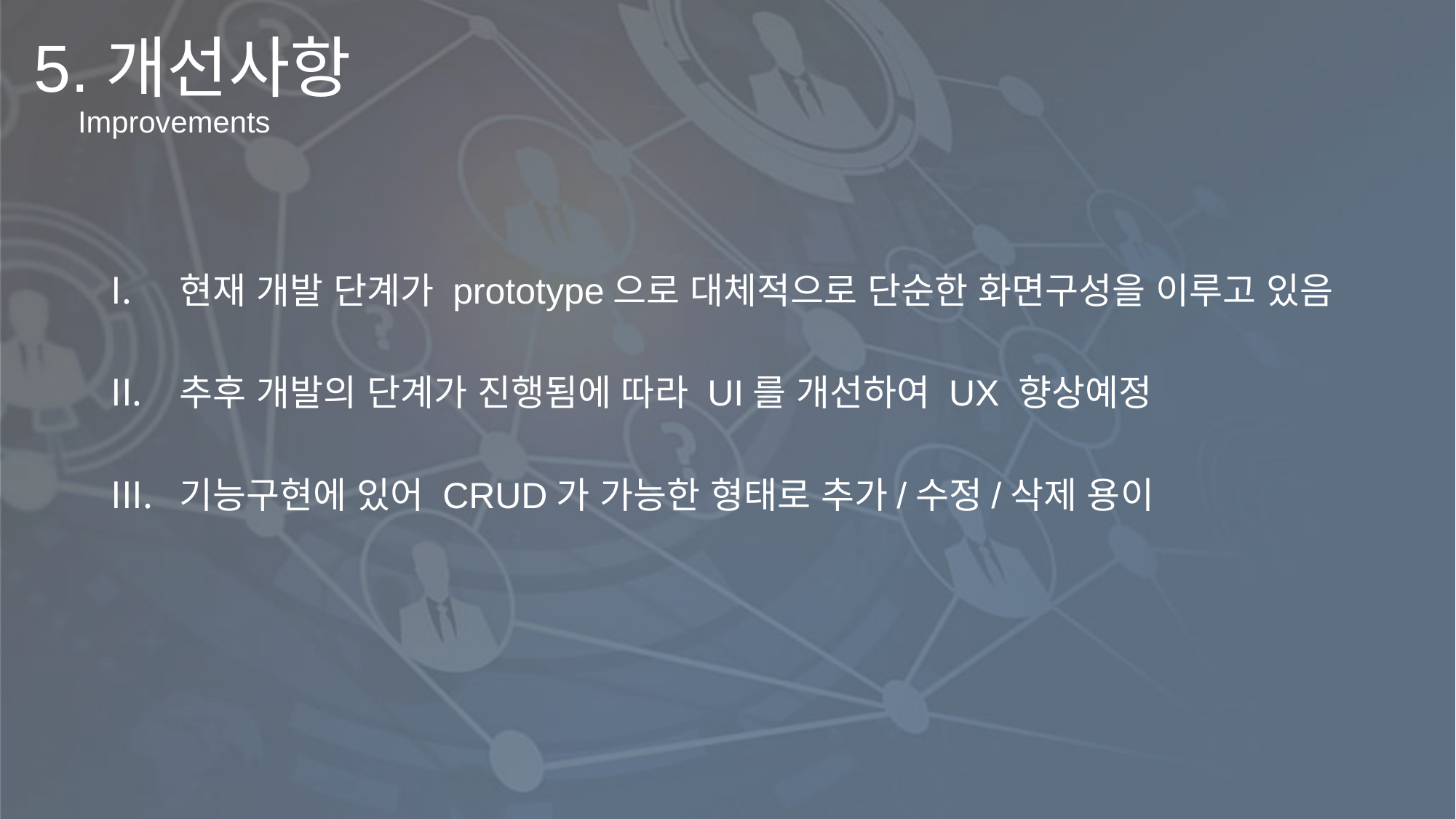

# 5.개선사항

Improvements
현재 개발 단계가 prototype으로 대체적으로 단순한 화면구성을 이루고 있음
추후 개발의 단계가 진행됨에 따라 UI를 개선하여 UX 향상예정
기능구현에 있어 CRUD가 가능한 형태로 추가/수정/삭제 용이